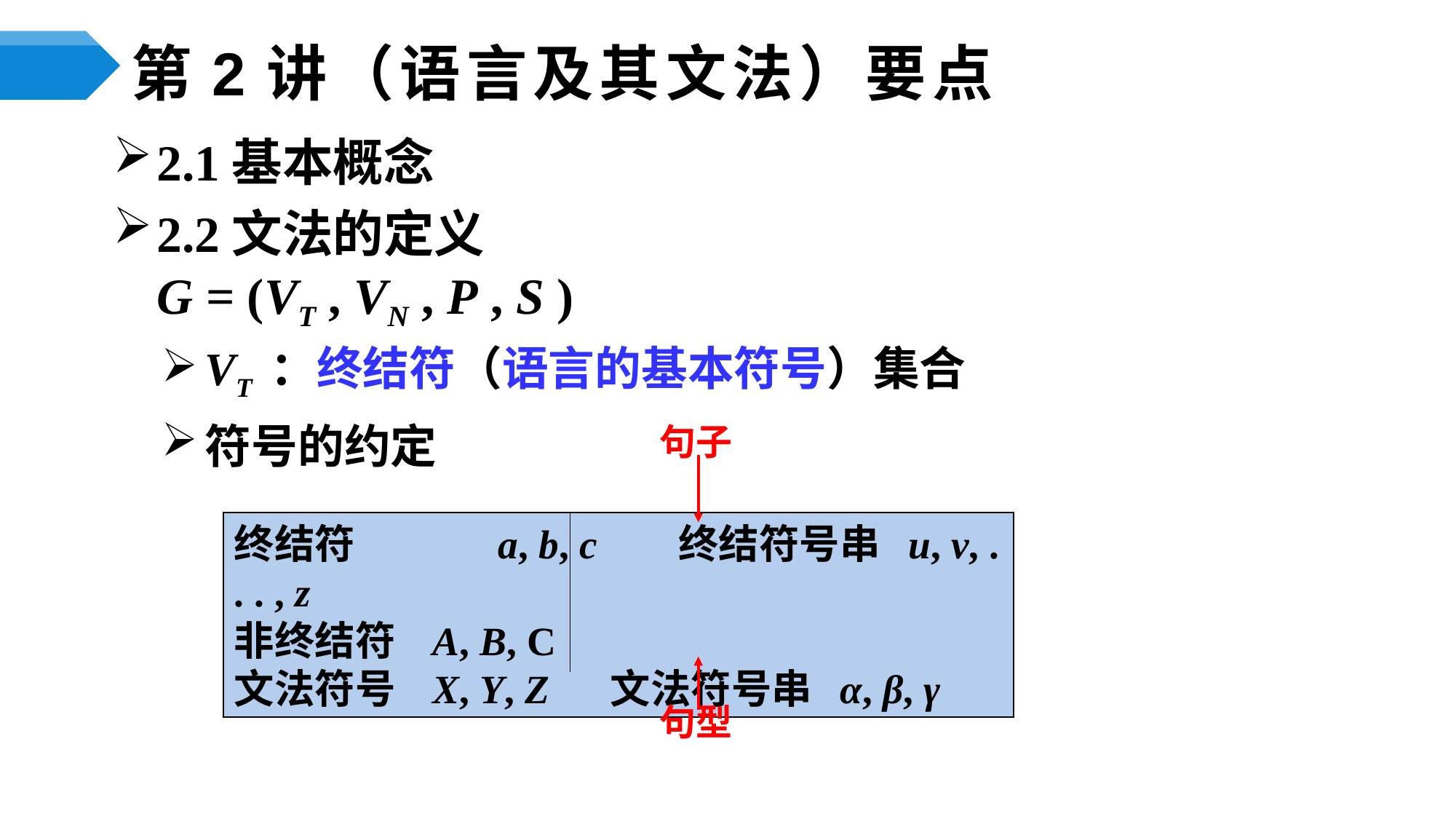

# 第2讲（语言及其文法）要点
2.1基本概念
2.2文法的定义
	G = (VT , VN , P , S )
VT ：终结符（语言的基本符号）集合
符号的约定

句子
终结符	    a, b, c       终结符号串  u, v, . . . , z
非终结符   A, B, C
文法符号   X, Y, Z     文法符号串  α, β, γ
句型